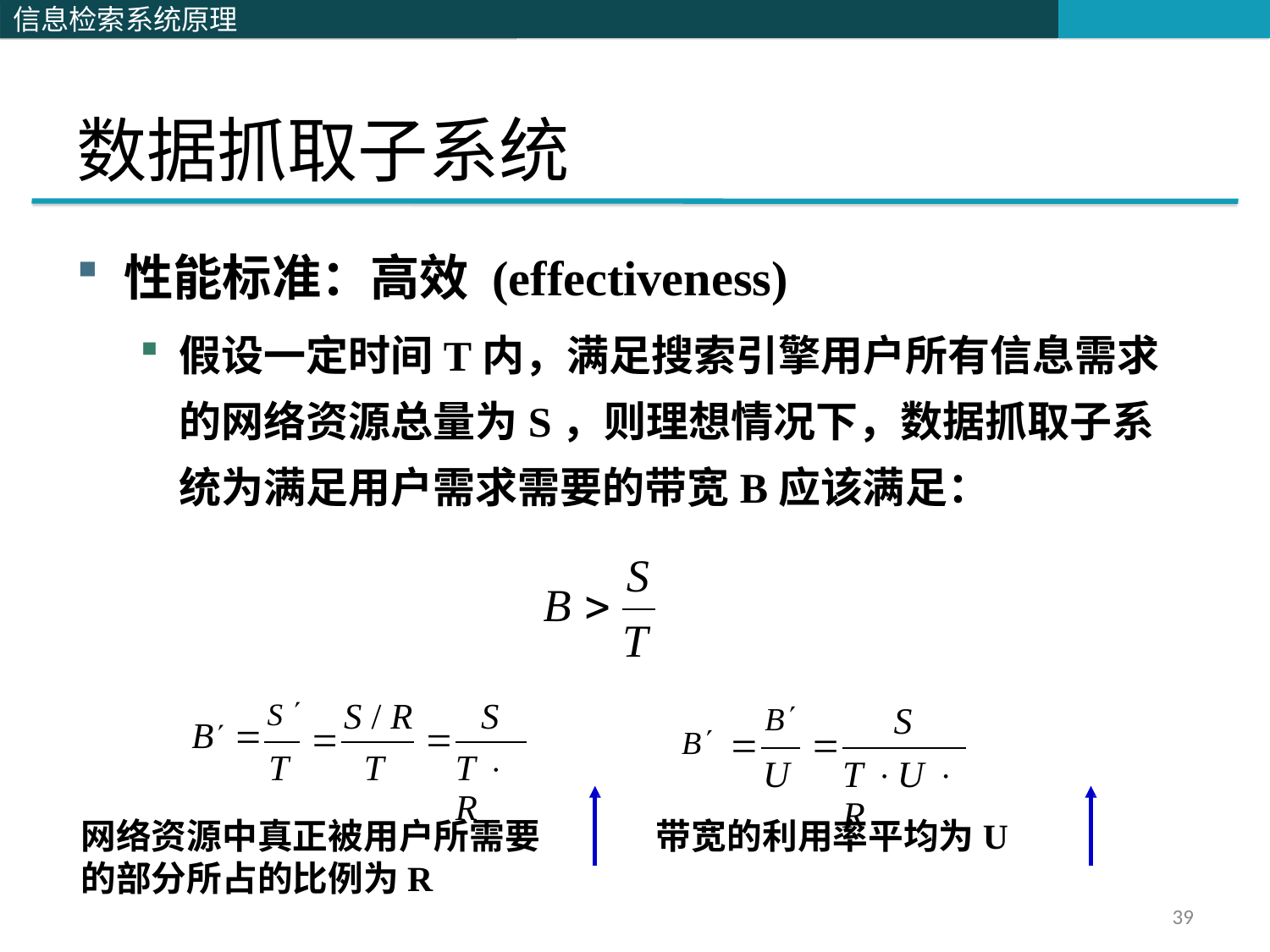

# 数据抓取子系统
性能标准：高效 (effectiveness)
假设一定时间T内，满足搜索引擎用户所有信息需求的网络资源总量为S，则理想情况下，数据抓取子系统为满足用户需求需要的带宽B应该满足：

S
>
B

T
S ′
S / R
S
B′
S
B′ =
=
=
B′

=
=

T ⋅ R
T
T
T ⋅U ⋅ R
U

网络资源中真正被用户所需要
的部分所占的比例为R
带宽的利用率平均为U
39